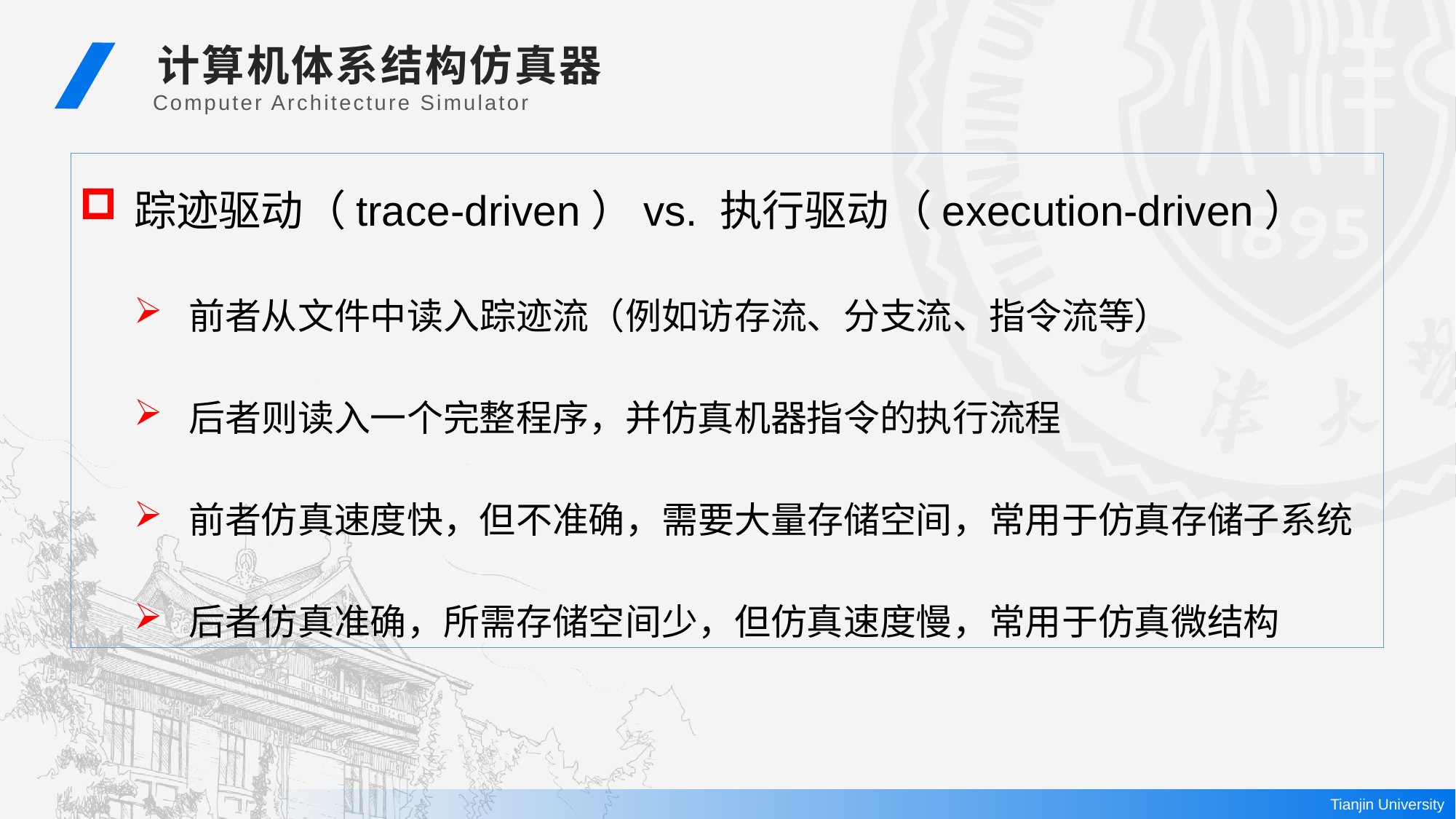

计算机体系结构仿真器
   Computer Architecture Simulator
踪迹驱动（trace-driven）vs. 执行驱动（execution-driven）
前者从文件中读入踪迹流（例如访存流、分支流、指令流等）
后者则读入一个完整程序，并仿真机器指令的执行流程
前者仿真速度快，但不准确，需要大量存储空间，常用于仿真存储子系统
后者仿真准确，所需存储空间少，但仿真速度慢，常用于仿真微结构